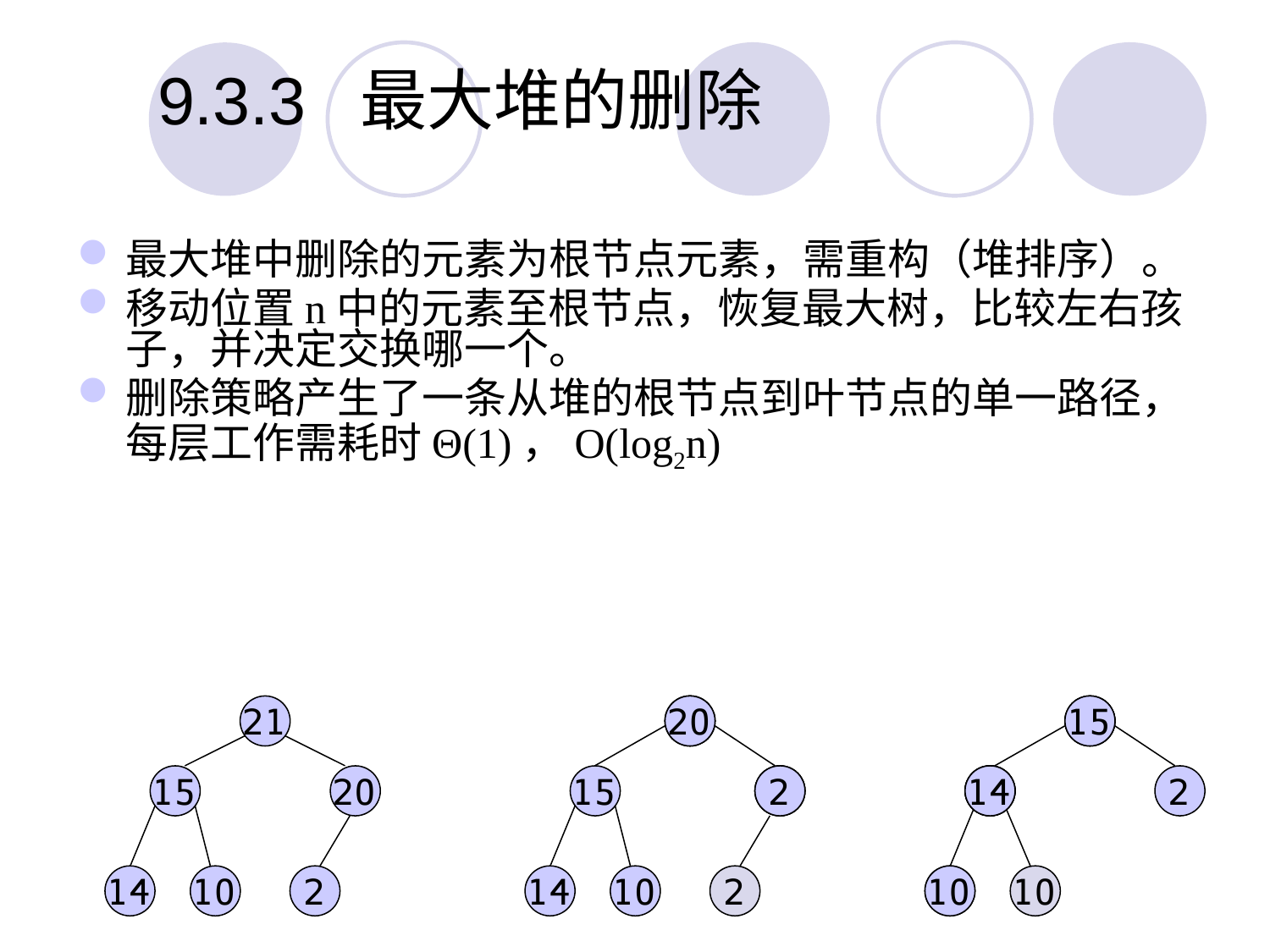

9.3.3  最大堆的删除
11

最大堆中删除的元素为根节点元素，需重构（堆排序）。
移动位置n中的元素至根节点，恢复最大树，比较左右孩子，并决定交换哪一个。
删除策略产生了一条从堆的根节点到叶节点的单一路径，每层工作需耗时Θ(1)，O(log2n)
21

2
20

10
15

15
20
15

20
2

15
10
14
2

14
10
2
14
10
2
14
10
10